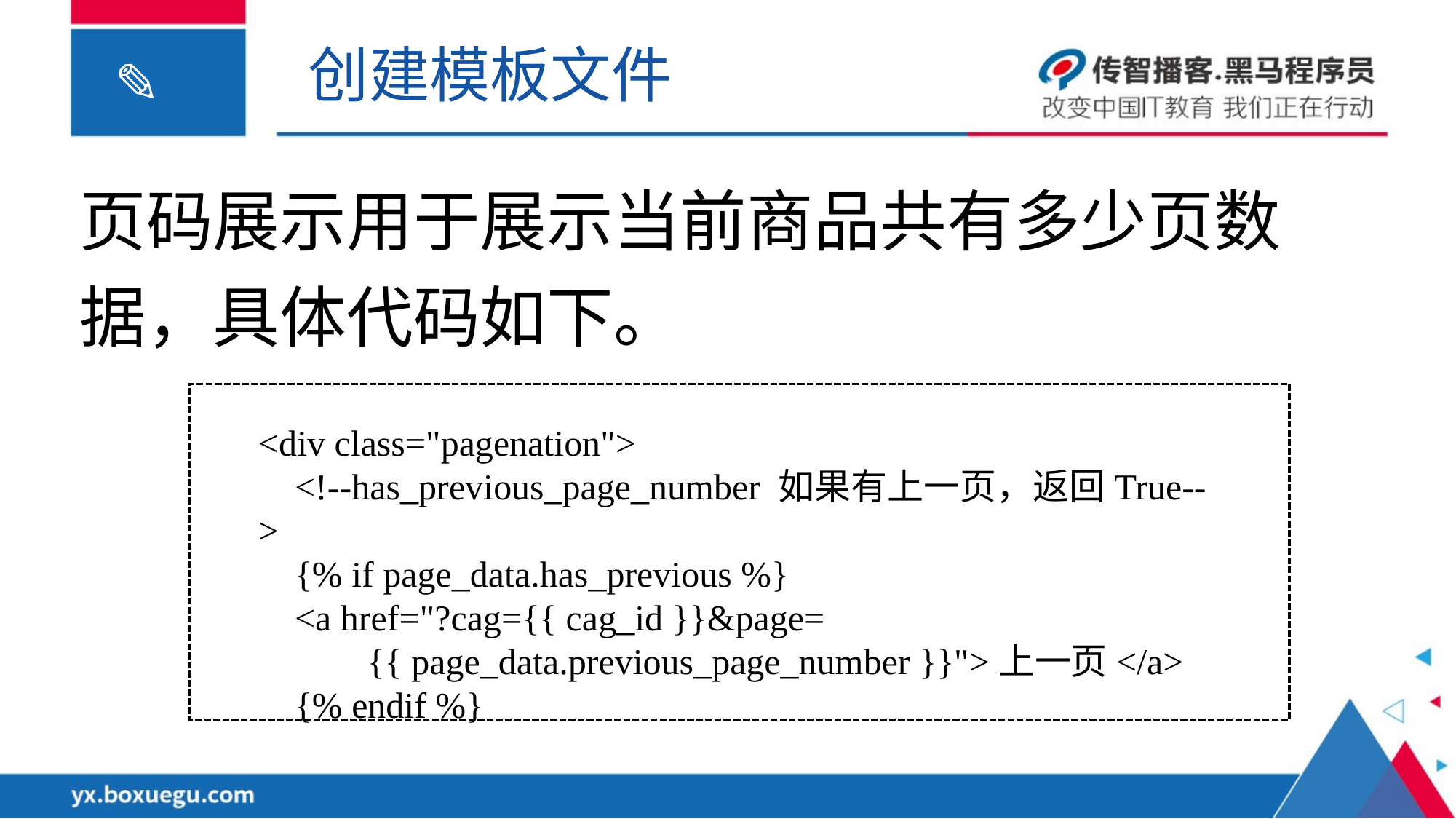

创建模板文件
页码展示用于展示当前商品共有多少页数据，具体代码如下。

<div class="pagenation">
    <!--has_previous_page_number 如果有上一页，返回True-->
    {% if page_data.has_previous %}
    <a href="?cag={{ cag_id }}&page=
	{{ page_data.previous_page_number }}">上一页</a>
    {% endif %}